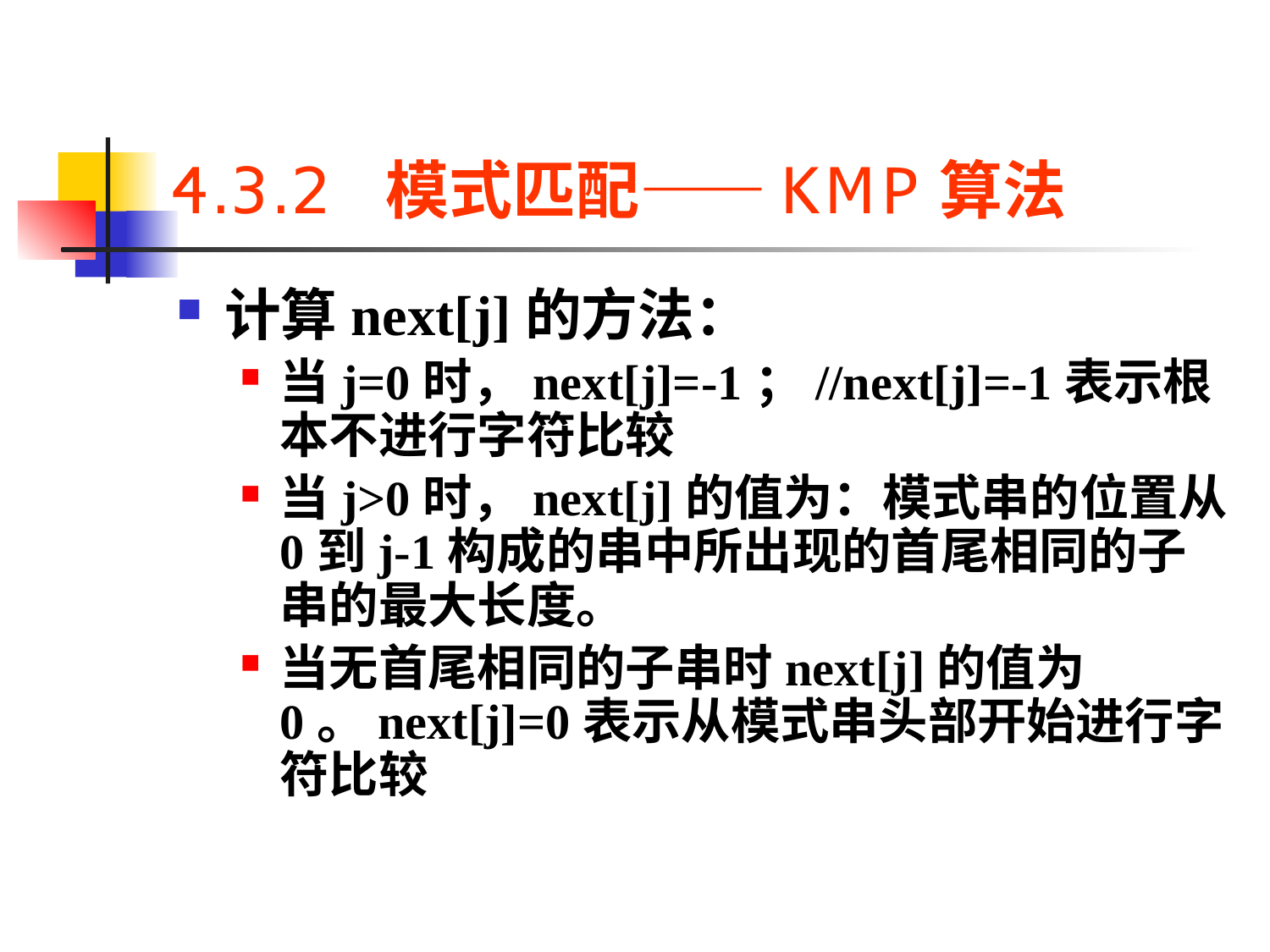

# 4.3.2  模式匹配——KMP算法

计算next[j]的方法：
当j=0时，next[j]=-1；//next[j]=-1表示根本不进行字符比较
当j>0时，next[j]的值为：模式串的位置从0到j-1构成的串中所出现的首尾相同的子串的最大长度。
当无首尾相同的子串时next[j]的值为0。next[j]=0表示从模式串头部开始进行字符比较